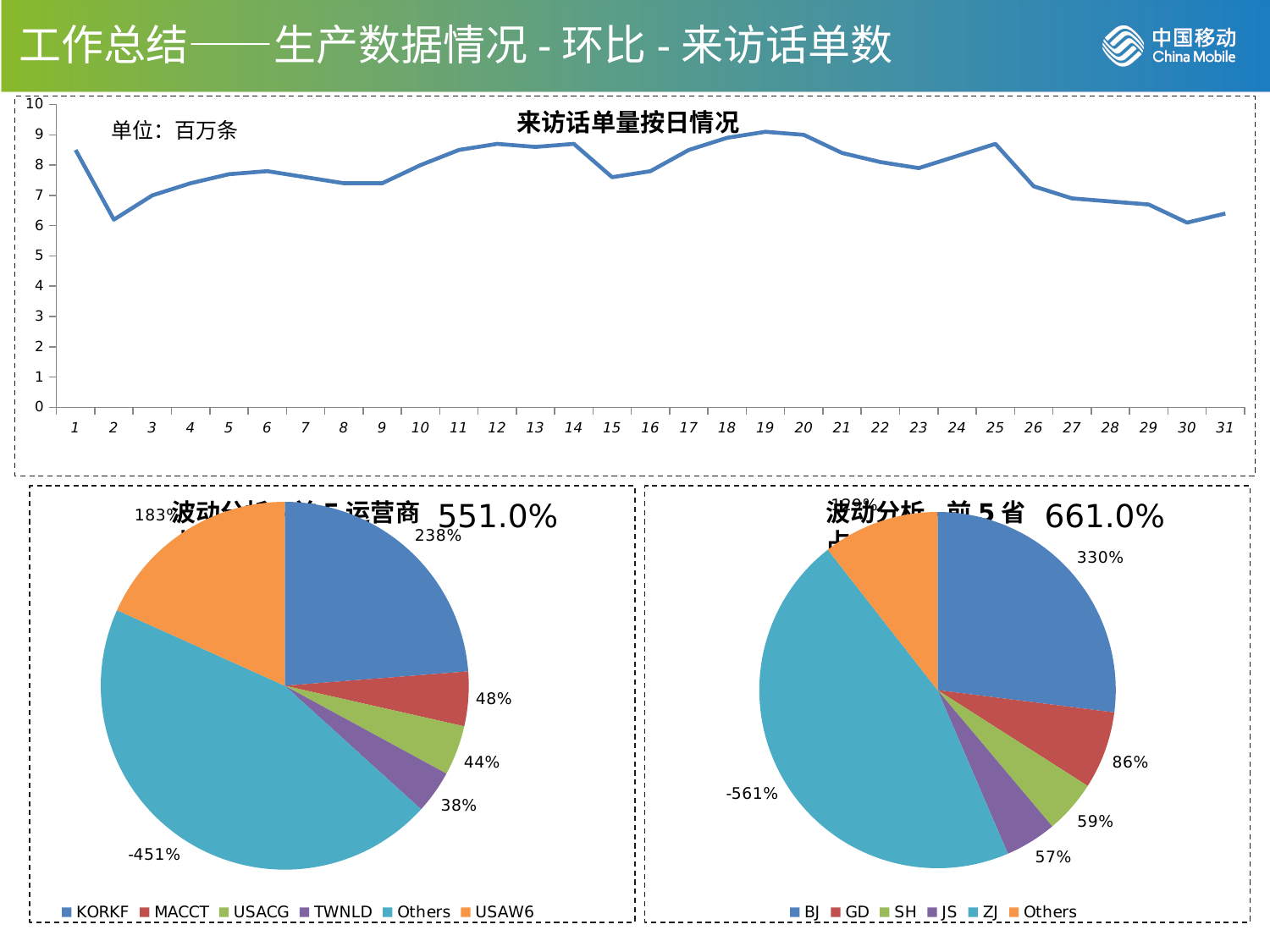

工作总结——生产数据情况-环比-来访话单数

### Chart

| Category |  |
|---|---|
| 1 | 8.5 |
| 2 | 6.2 |
| 3 | 7.0 |
| 4 | 7.4 |
| 5 | 7.7 |
| 6 | 7.8 |
| 7 | 7.6 |
| 8 | 7.4 |
| 9 | 7.4 |
| 10 | 8.0 |
| 11 | 8.5 |
| 12 | 8.7 |
| 13 | 8.6 |
| 14 | 8.7 |
| 15 | 7.6 |
| 16 | 7.8 |
| 17 | 8.5 |
| 18 | 8.9 |
| 19 | 9.1 |
| 20 | 9.0 |
| 21 | 8.4 |
| 22 | 8.1 |
| 23 | 7.9 |
| 24 | 8.3 |
| 25 | 8.7 |
| 26 | 7.3 |
| 27 | 6.9 |
| 28 | 6.8 |
| 29 | 6.7 |
| 30 | 6.1 |
| 31 | 6.4 |
来访话单量按日情况
单位：百万条

### Chart

| Category |  |
|---|---|
| KORKF | 2.38 |
| MACCT | 0.48 |
| USACG | 0.44 |
| TWNLD | 0.38 |
| Others | -4.51 |
| USAW6 | 1.83 |

### Chart

| Category |  |
|---|---|
| BJ | 3.3 |
| GD | 0.86 |
| SH | 0.59 |
| JS | 0.57 |
| ZJ | -5.61 |
| Others | 1.29 |
551.0%
661.0%